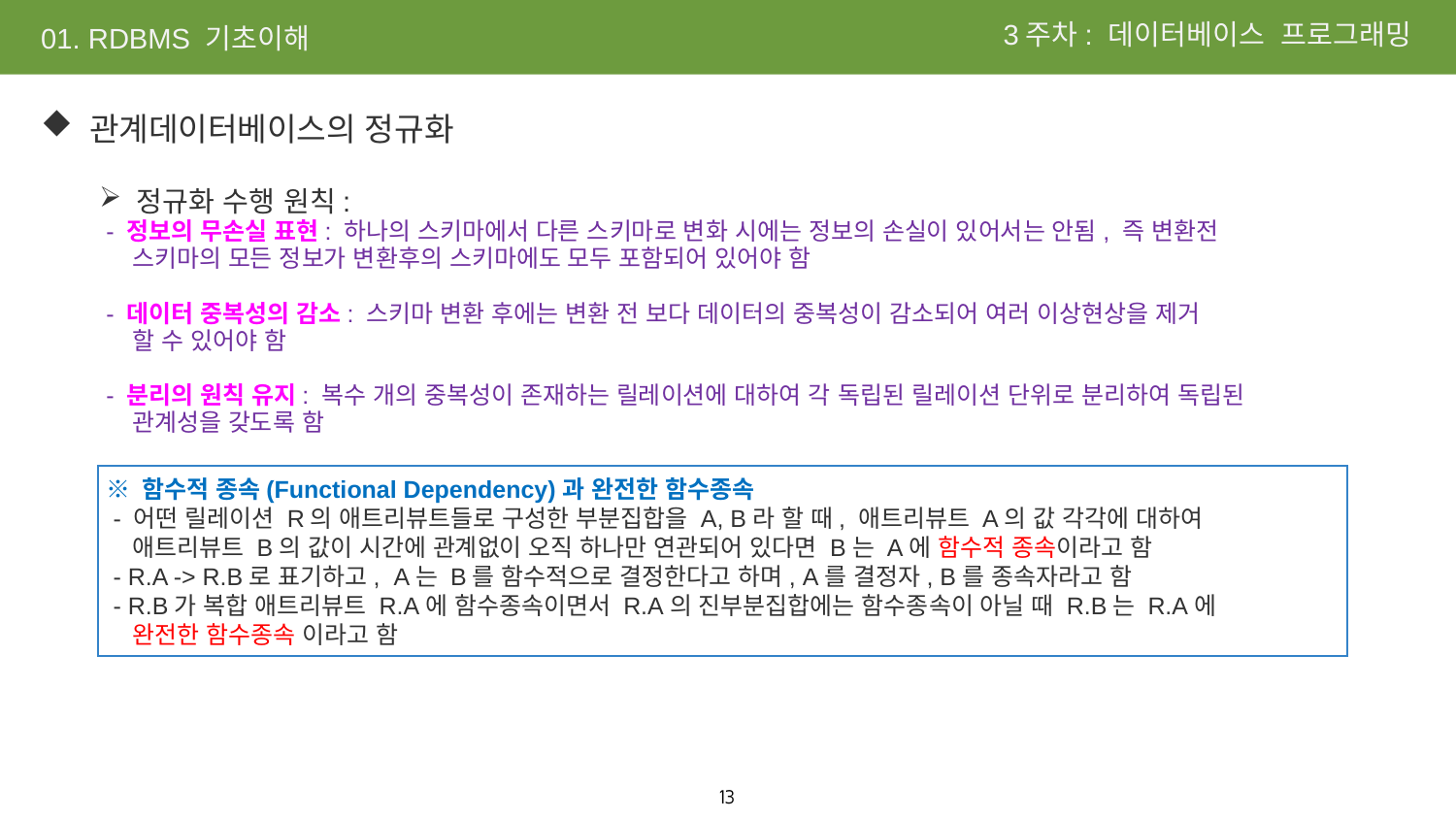

3주차: 데이터베이스  프로그래밍
01. RDBMS 기초이해
 관계데이터베이스의 정규화
 정규화 수행 원칙:
 - 정보의 무손실 표현: 하나의 스키마에서 다른 스키마로 변화 시에는 정보의 손실이 있어서는 안됨, 즉 변환전
    스키마의 모든 정보가 변환후의 스키마에도 모두 포함되어 있어야 함

 - 데이터 중복성의 감소: 스키마 변환 후에는 변환 전 보다 데이터의 중복성이 감소되어 여러 이상현상을 제거
    할 수 있어야 함

 - 분리의 원칙 유지: 복수 개의 중복성이 존재하는 릴레이션에 대하여 각 독립된 릴레이션 단위로 분리하여 독립된
    관계성을 갖도록 함
※ 함수적 종속(Functional Dependency)과 완전한 함수종속
 - 어떤 릴레이션 R의 애트리뷰트들로 구성한 부분집합을 A, B라 할 때, 애트리뷰트 A의 값 각각에 대하여
   애트리뷰트 B의 값이 시간에 관계없이 오직 하나만 연관되어 있다면 B는 A에 함수적 종속이라고 함
 - R.A -> R.B로 표기하고,  A는 B를 함수적으로 결정한다고 하며, A를 결정자, B를 종속자라고 함
 - R.B가 복합 애트리뷰트 R.A에 함수종속이면서 R.A의 진부분집합에는 함수종속이 아닐 때 R.B는 R.A에
   완전한 함수종속 이라고 함
13